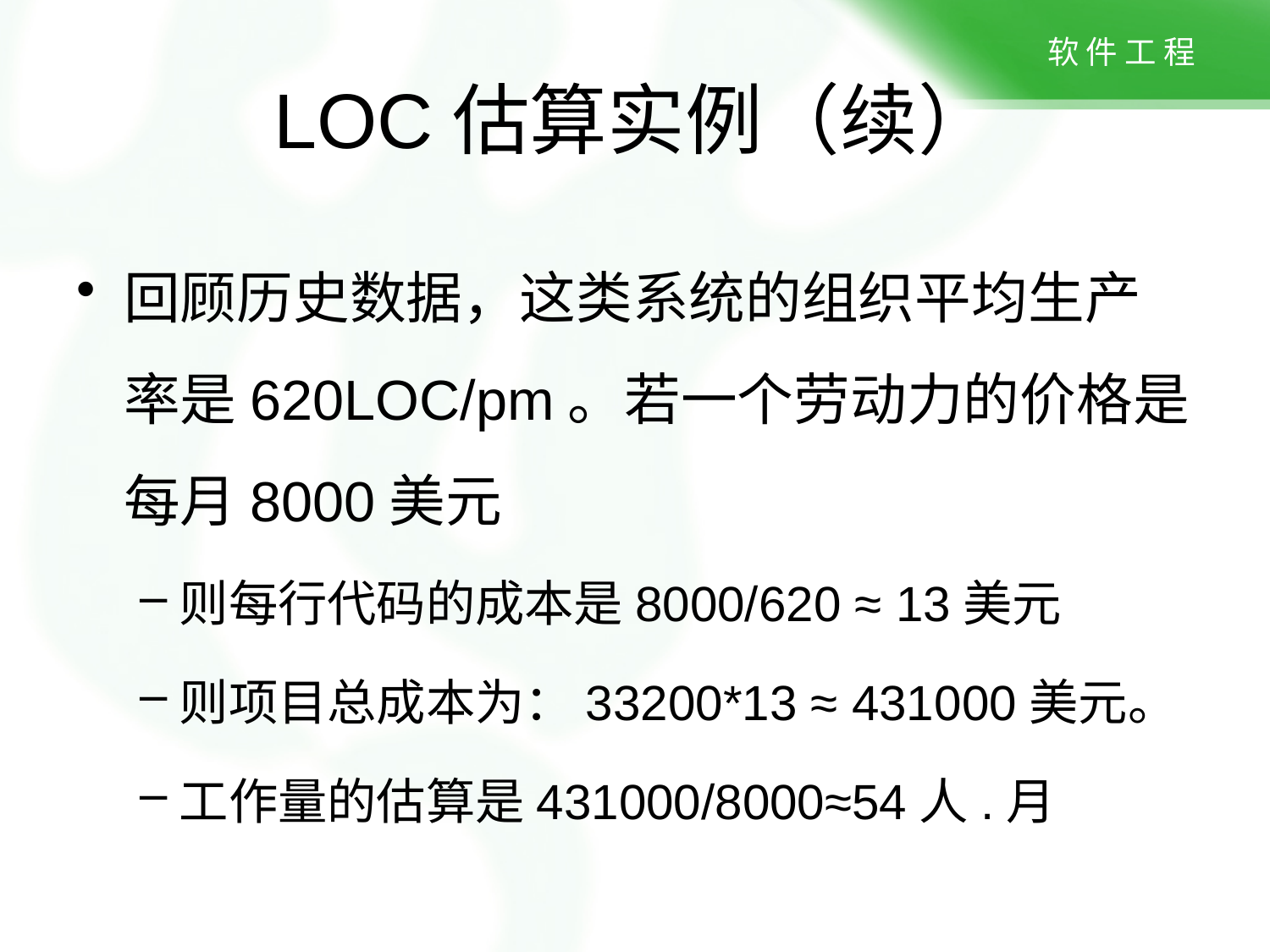

# LOC估算实例（续）
回顾历史数据，这类系统的组织平均生产率是620LOC/pm。若一个劳动力的价格是每月8000美元
则每行代码的成本是8000/620 ≈ 13美元
则项目总成本为：33200*13 ≈ 431000美元。
工作量的估算是431000/8000≈54人.月